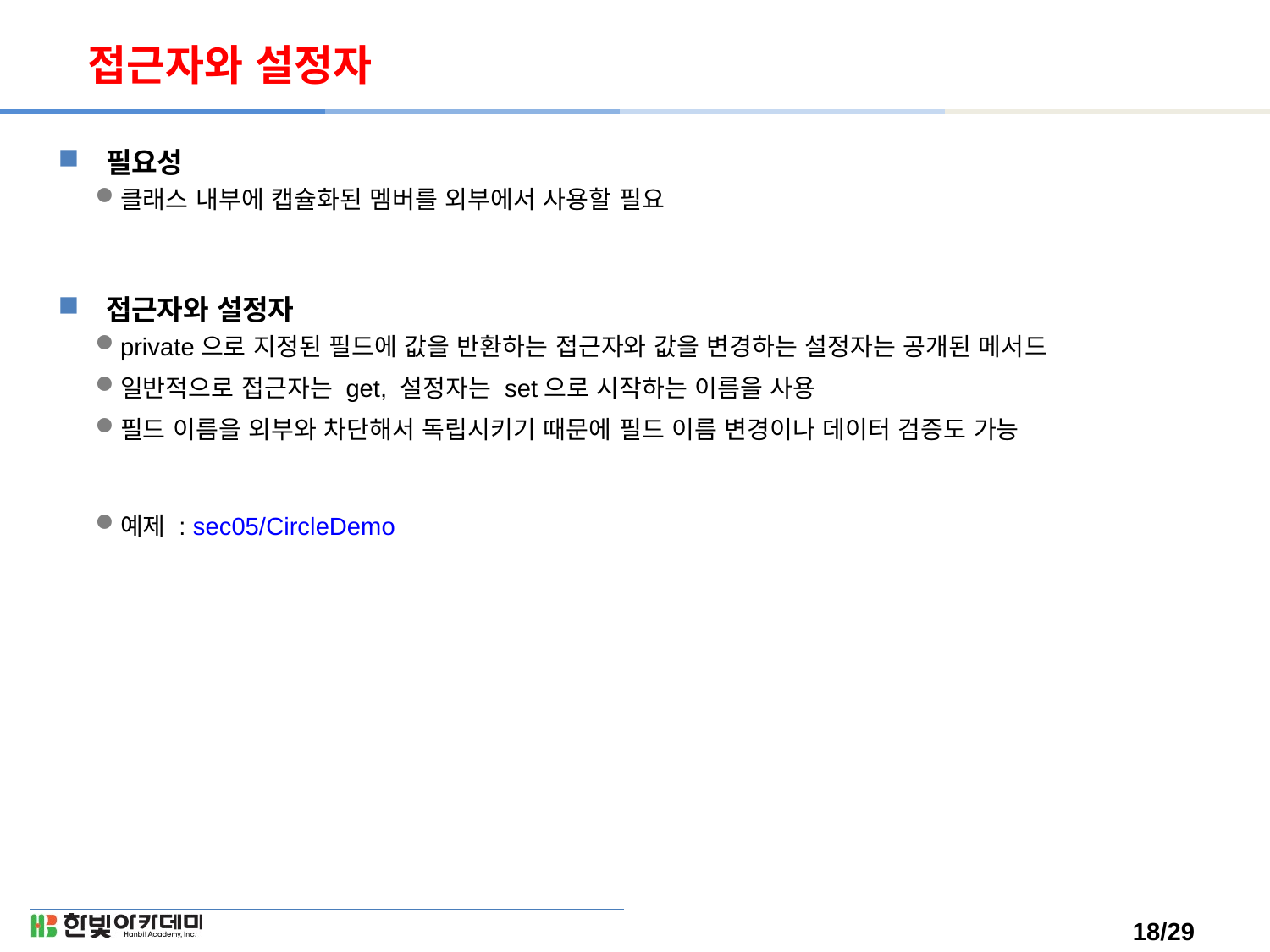

# 접근자와 설정자
필요성
클래스 내부에 캡슐화된 멤버를 외부에서 사용할 필요

접근자와 설정자
private으로 지정된 필드에 값을 반환하는 접근자와 값을 변경하는 설정자는 공개된 메서드
일반적으로 접근자는 get, 설정자는 set으로 시작하는 이름을 사용
필드 이름을 외부와 차단해서 독립시키기 때문에 필드 이름 변경이나 데이터 검증도 가능

예제 : sec05/CircleDemo